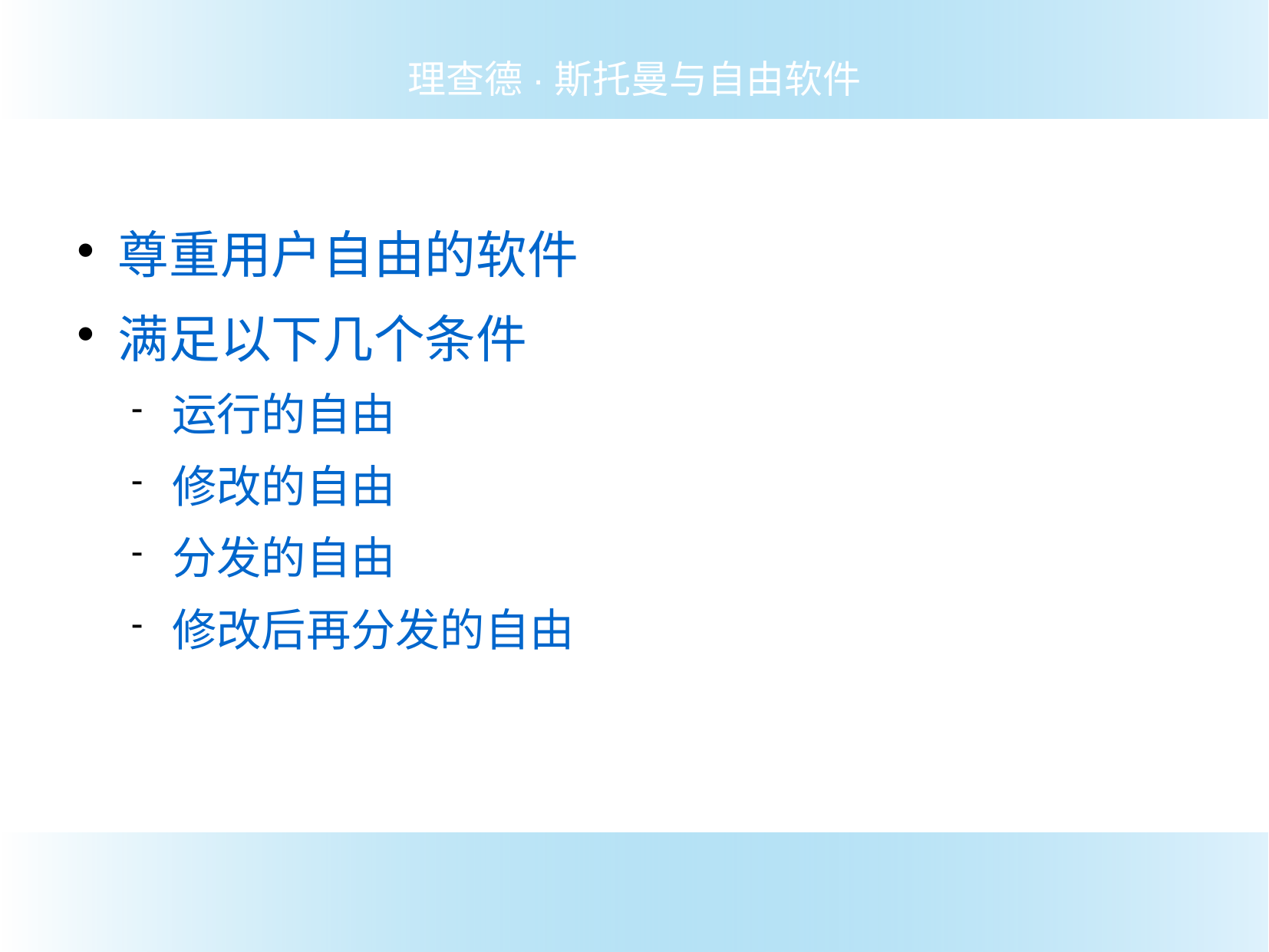

理查德·斯托曼与自由软件
尊重用户自由的软件
满足以下几个条件
运行的自由
修改的自由
分发的自由
修改后再分发的自由